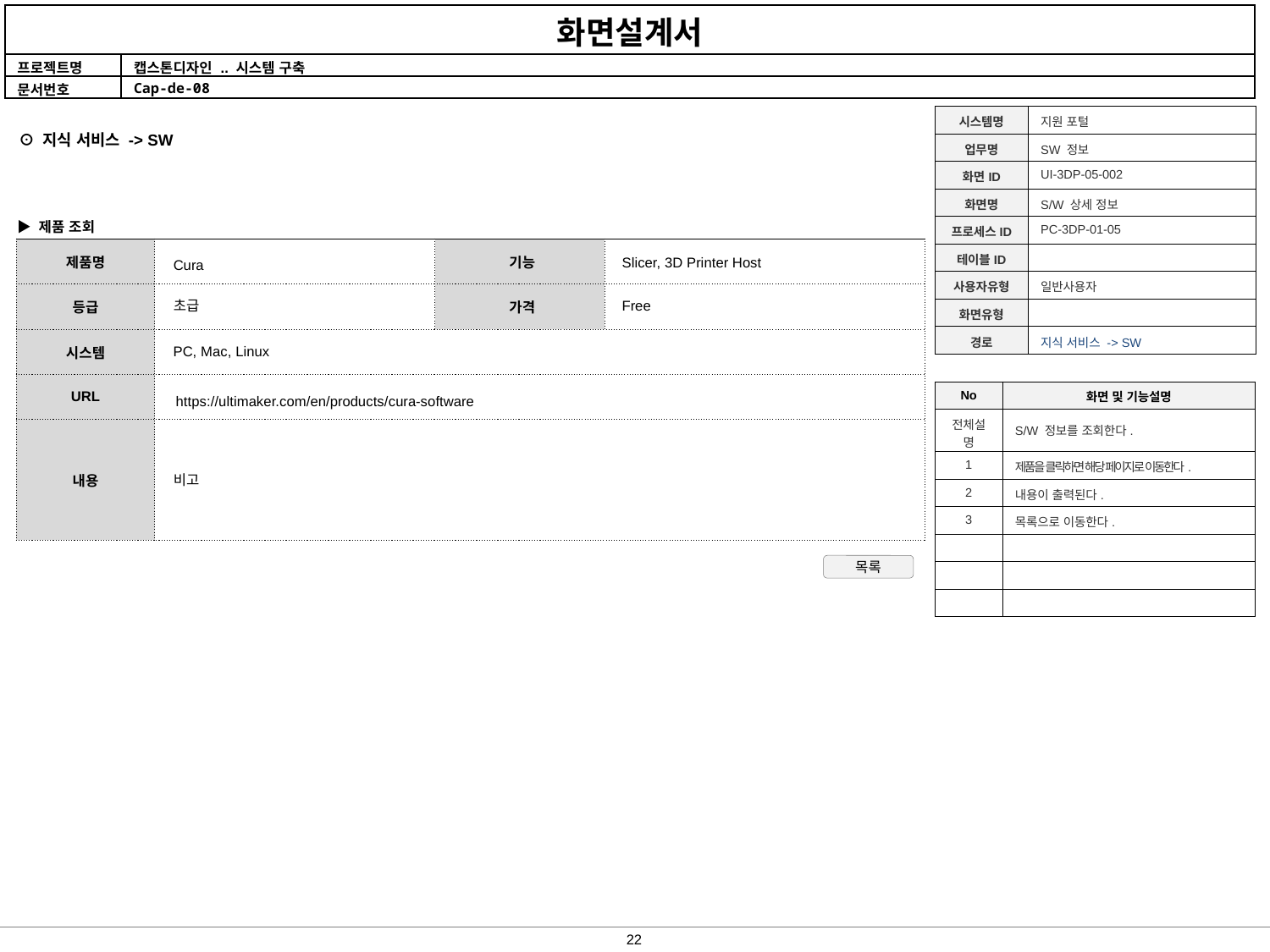

| 시스템명 | 지원 포털 |
| --- | --- |
| 업무명 | SW 정보 |
| 화면ID | UI-3DP-05-002 |
| 화면명 | S/W 상세 정보 |
| 프로세스ID | PC-3DP-01-05 |
| 테이블ID |  |
| 사용자유형 | 일반사용자 |
| 화면유형 |  |
| 경로 | 지식 서비스 -> SW |
⊙ 지식 서비스 -> SW
▶ 제품 조회
| 제품명 |  | 기능 |  |
| --- | --- | --- | --- |
| 등급 |  | 가격 |  |
| 시스템 |  |  |  |
| URL |  |  |  |
| 내용 |  |  |  |

Slicer, 3D Printer Host
Cura
초급
Free
PC, Mac, Linux
| No | 화면 및 기능설명 |
| --- | --- |
| 전체설명 | S/W 정보를 조회한다. |
| 1 | 제품을 클릭하면 해당 페이지로 이동한다. |
| 2 | 내용이 출력된다. |
| 3 | 목록으로 이동한다. |
|  |  |
|  |  |
|  |  |
https://ultimaker.com/en/products/cura-software
비고
목록